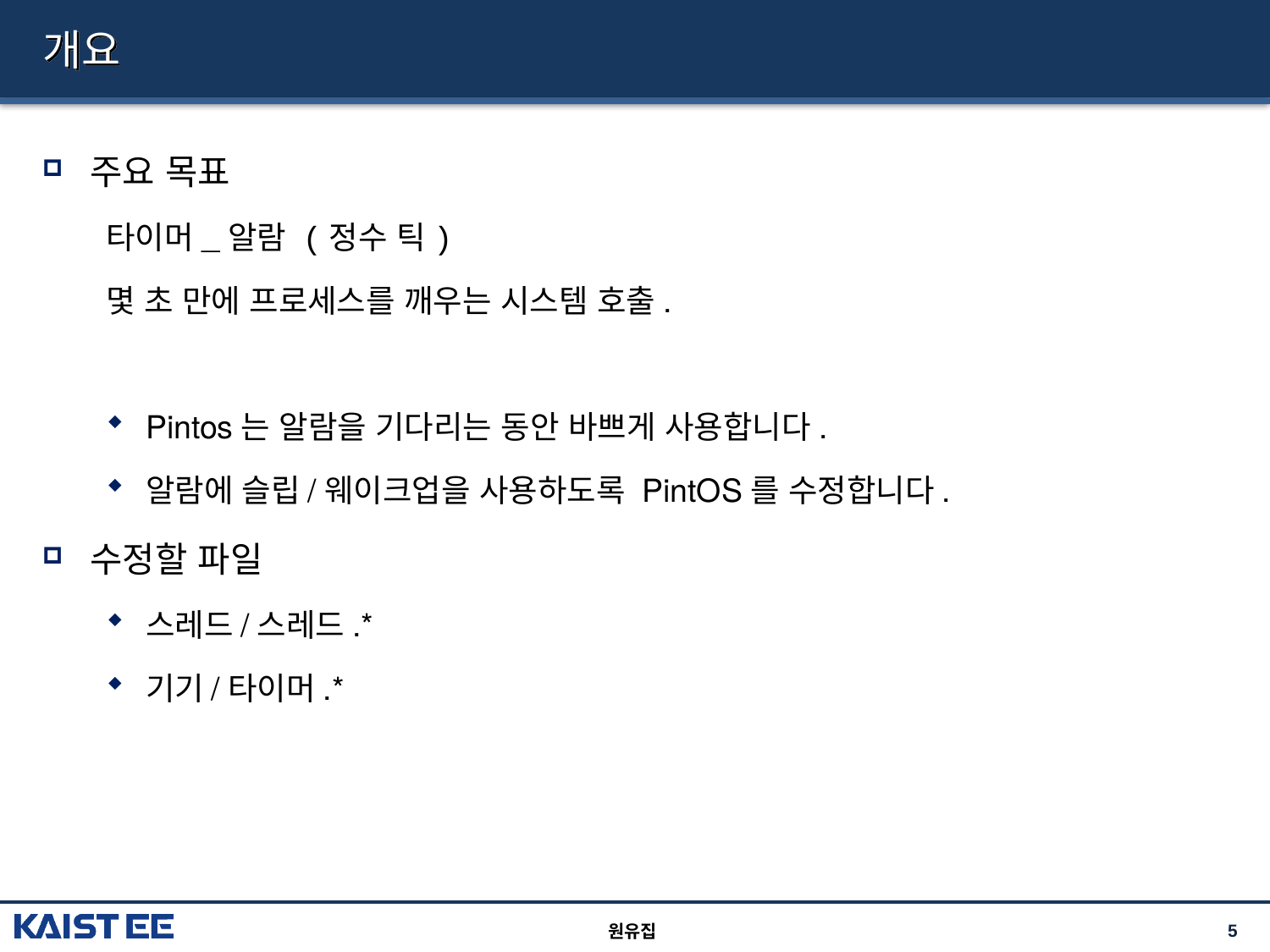

# 개요
주요 목표
타이머_알람 (정수 틱)
몇 초 만에 프로세스를 깨우는 시스템 호출.

Pintos는 알람을 기다리는 동안 바쁘게 사용합니다.
알람에 슬립/웨이크업을 사용하도록 PintOS를 수정합니다.
수정할 파일
스레드/스레드.*
기기/타이머.*

원유집
5